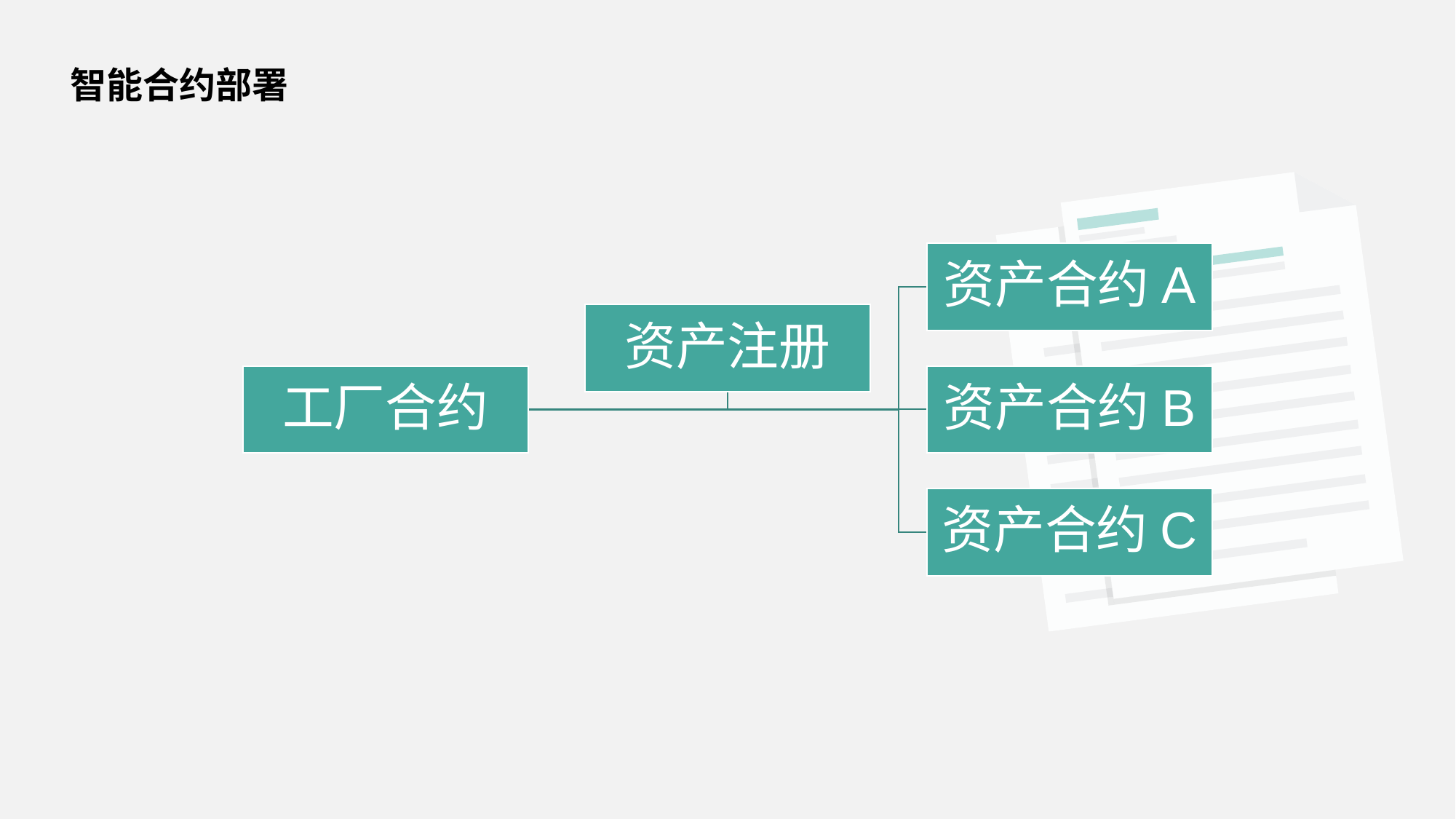

# 智能合约部署
工厂合约
资产合约A
资产合约B
资产合约C
资产注册